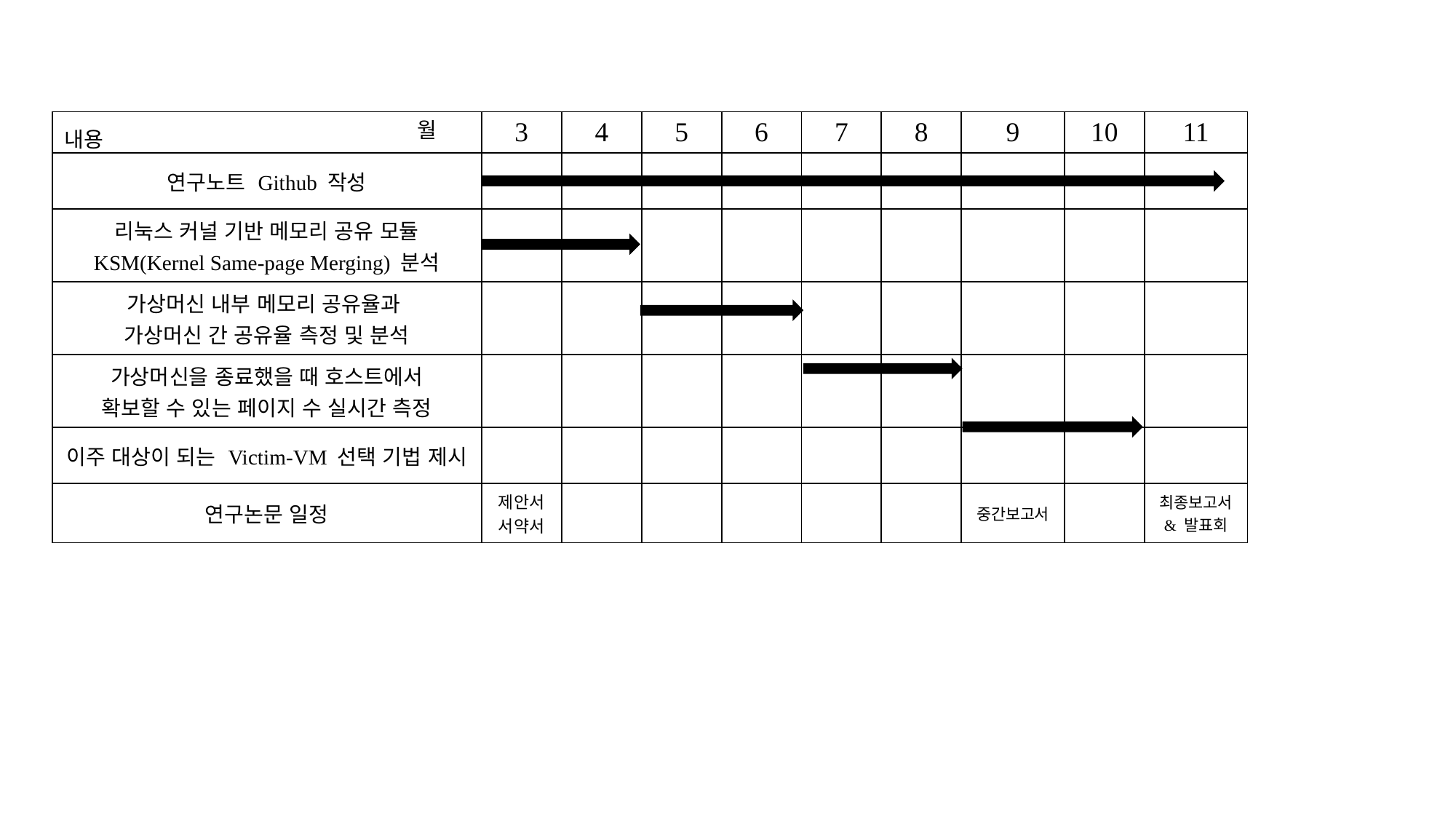

|  | 3 | 4 | 5 | 6 | 7 | 8 | 9 | 10 | 11 |
| --- | --- | --- | --- | --- | --- | --- | --- | --- | --- |
| 연구노트 Github 작성 |  |  |  |  |  |  |  |  |  |
| 리눅스 커널 기반 메모리 공유 모듈 KSM(Kernel Same-page Merging) 분석 |  |  |  |  |  |  |  |  |  |
| 가상머신 내부 메모리 공유율과 가상머신 간 공유율 측정 및 분석 |  |  |  |  |  |  |  |  |  |
| 가상머신을 종료했을 때 호스트에서 확보할 수 있는 페이지 수 실시간 측정 |  |  |  |  |  |  |  |  |  |
| 이주 대상이 되는 Victim-VM 선택 기법 제시 |  |  |  |  |  |  |  |  |  |
| 연구논문 일정 | 제안서 서약서 |  |  |  |  |  | 중간보고서 |  | 최종보고서 & 발표회 |
월
내용